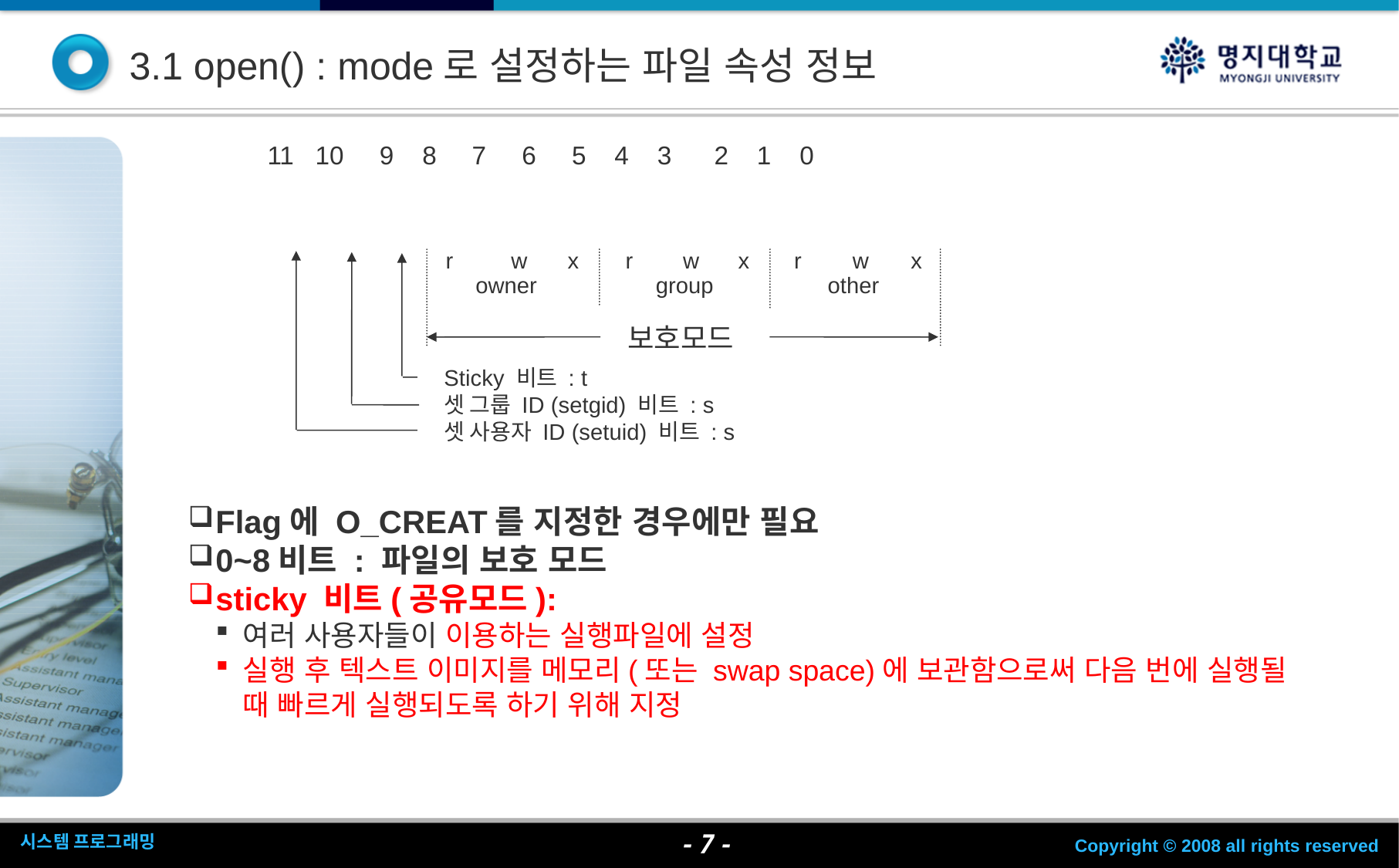

3.1 open() : mode로 설정하는 파일 속성 정보
 11   10     9    8     7     6     5    4    3      2    1    0
|  |  |  |  |  |  |  |  |  |  |  |  |
| --- | --- | --- | --- | --- | --- | --- | --- | --- | --- | --- | --- |
r
w
x
r
w
x
r
w
x

owner
group
other
보호모드

Sticky 비트 : t
셋 그룹 ID (setgid) 비트 : s
셋 사용자 ID (setuid) 비트 : s

Flag에 O_CREAT를 지정한 경우에만 필요
0~8비트 : 파일의 보호 모드
sticky 비트(공유모드):
여러 사용자들이 이용하는 실행파일에 설정
실행 후 텍스트 이미지를 메모리(또는 swap space)에 보관함으로써 다음 번에 실행될 때 빠르게 실행되도록 하기 위해 지정
- 7 -